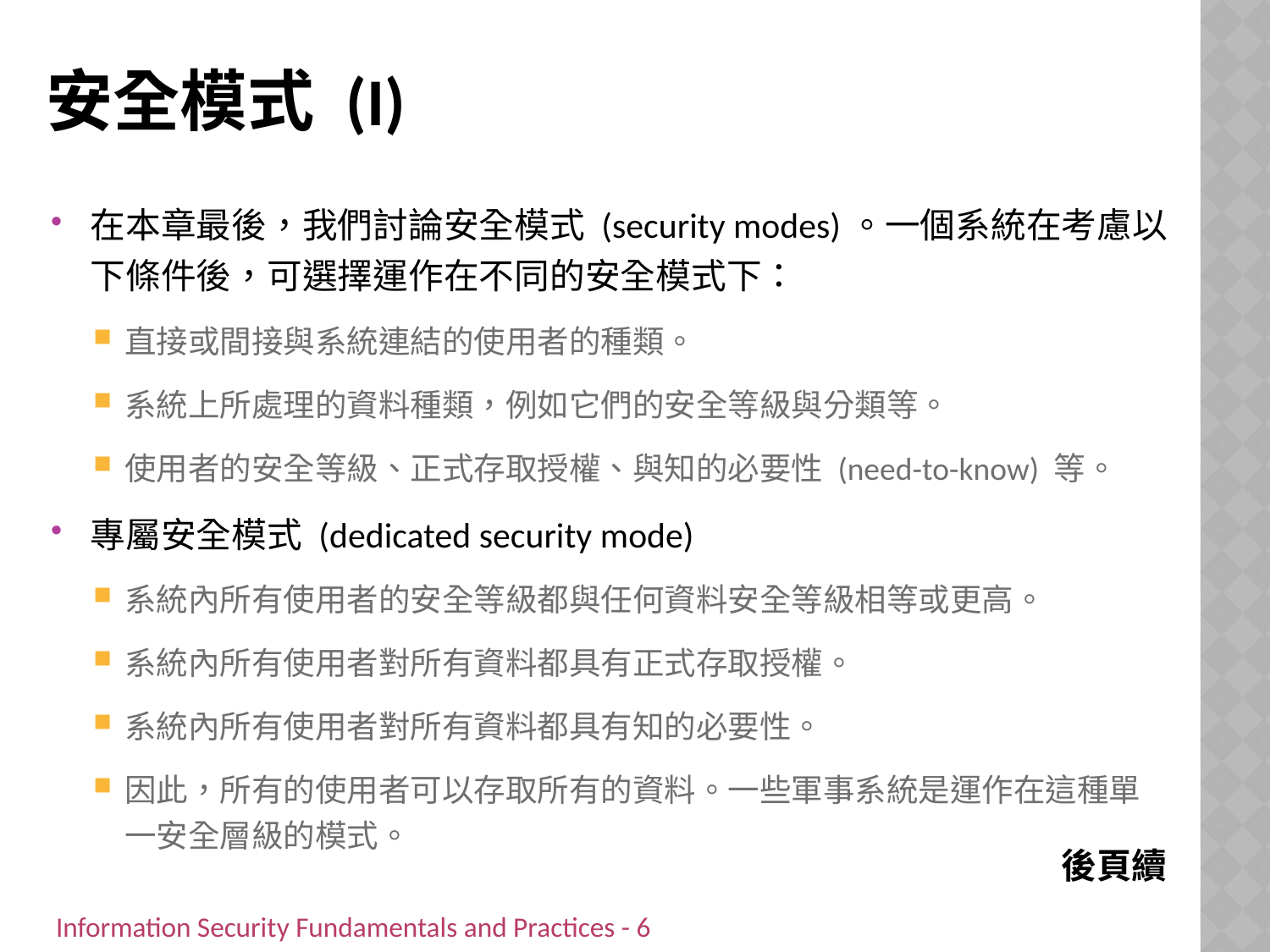

# 安全模式 (I)
在本章最後，我們討論安全模式 (security modes)。一個系統在考慮以下條件後，可選擇運作在不同的安全模式下：
直接或間接與系統連結的使用者的種類。
系統上所處理的資料種類，例如它們的安全等級與分類等。
使用者的安全等級、正式存取授權、與知的必要性 (need-to-know) 等。
專屬安全模式 (dedicated security mode)
系統內所有使用者的安全等級都與任何資料安全等級相等或更高。
系統內所有使用者對所有資料都具有正式存取授權。
系統內所有使用者對所有資料都具有知的必要性。
因此，所有的使用者可以存取所有的資料。一些軍事系統是運作在這種單一安全層級的模式。
後頁續